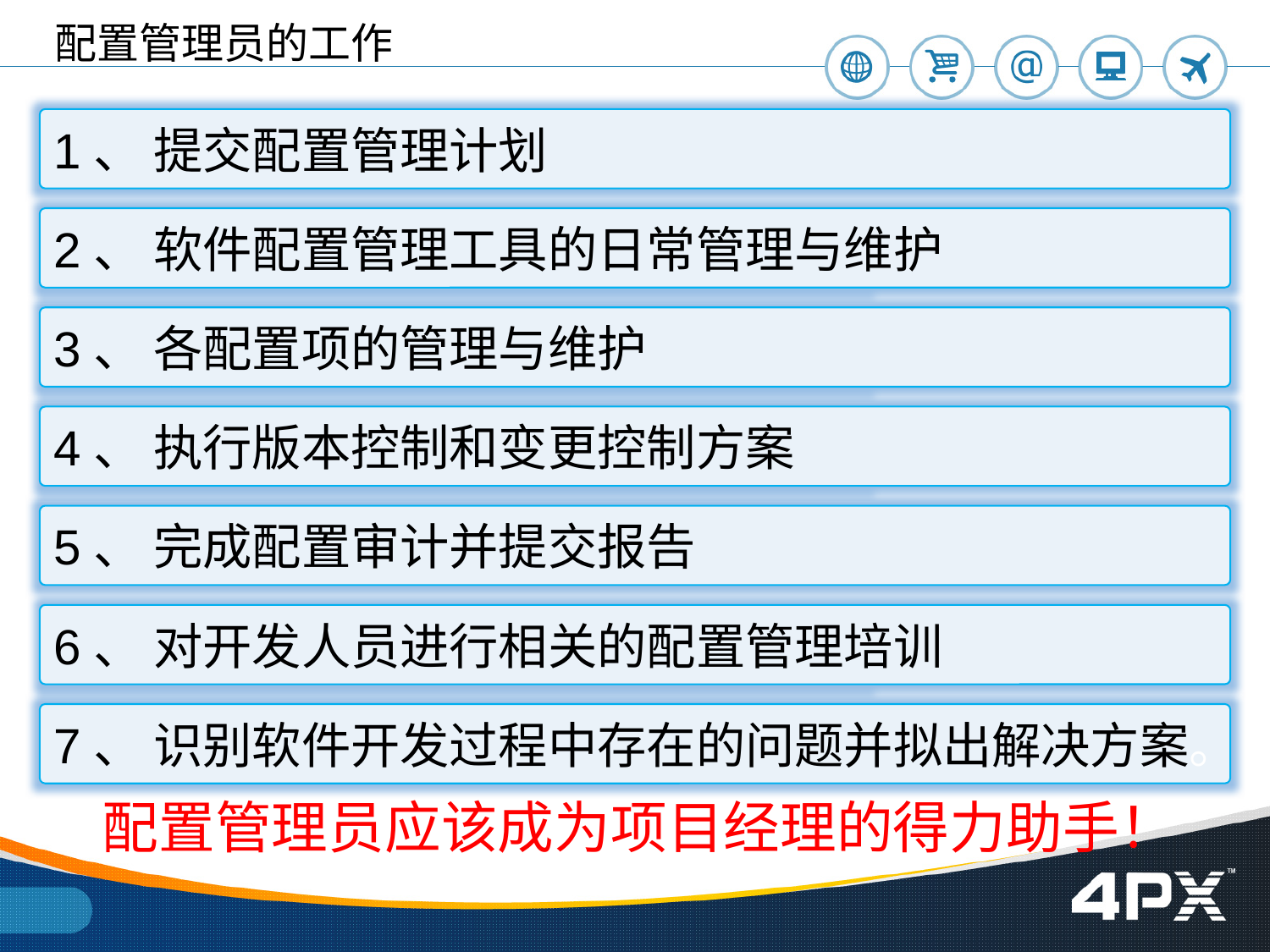

配置管理员的工作
1、 提交配置管理计划
2、 软件配置管理工具的日常管理与维护
3、 各配置项的管理与维护
4、 执行版本控制和变更控制方案
5、 完成配置审计并提交报告
6、 对开发人员进行相关的配置管理培训
7、 识别软件开发过程中存在的问题并拟出解决方案。
配置管理员应该成为项目经理的得力助手！